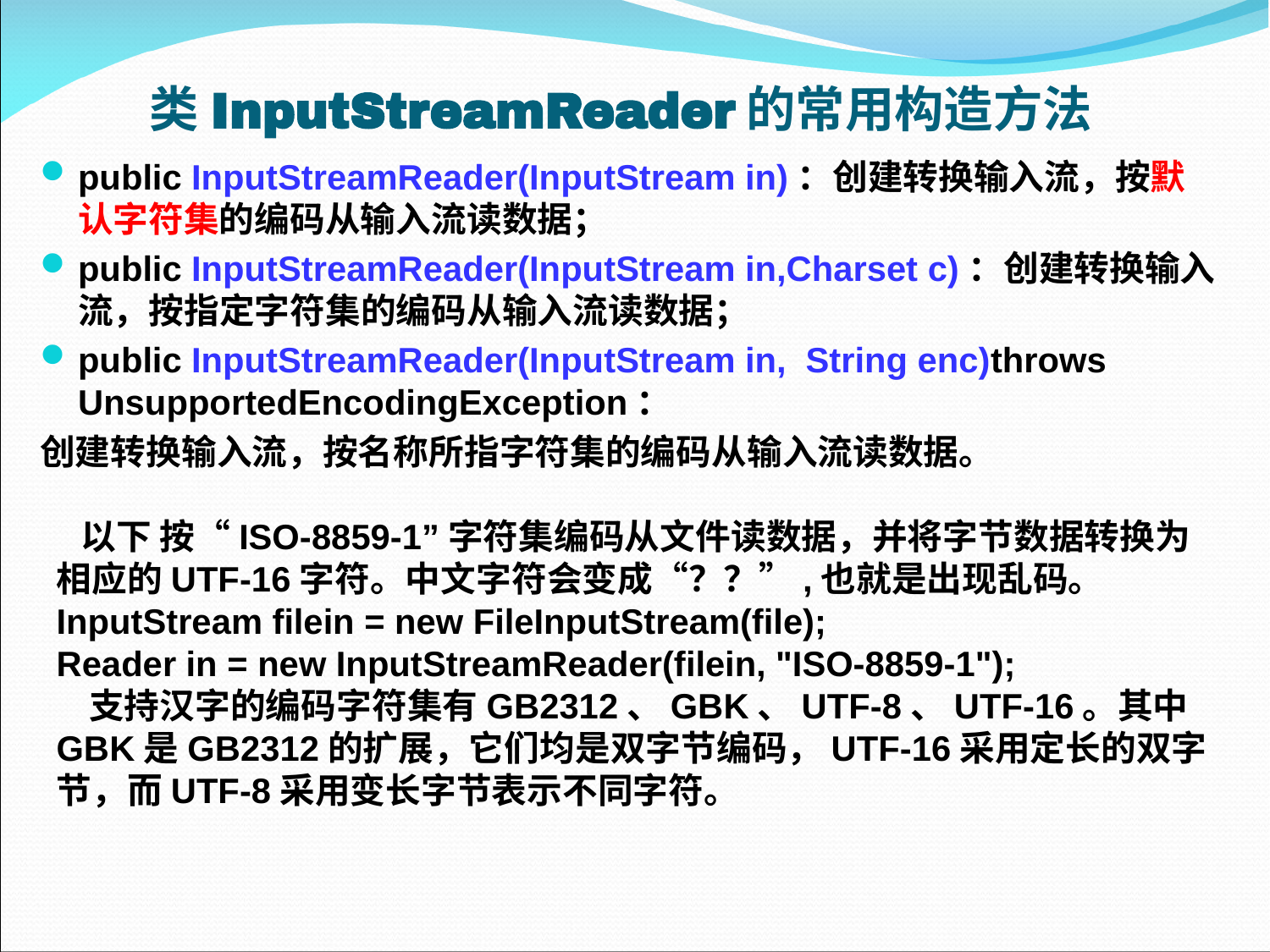

# 类InputStreamReader的常用构造方法
public InputStreamReader(InputStream in)：创建转换输入流，按默认字符集的编码从输入流读数据；
public InputStreamReader(InputStream in,Charset c)：创建转换输入流，按指定字符集的编码从输入流读数据；
public InputStreamReader(InputStream in,  String enc)throws UnsupportedEncodingException：
创建转换输入流，按名称所指字符集的编码从输入流读数据。

  以下 按“ISO-8859-1”字符集编码从文件读数据，并将字节数据转换为相应的UTF-16字符。中文字符会变成“？？”,也就是出现乱码。
InputStream filein = new FileInputStream(file);
Reader in = new InputStreamReader(filein, "ISO-8859-1");
   支持汉字的编码字符集有GB2312、GBK、UTF-8、UTF-16。其中GBK是GB2312的扩展，它们均是双字节编码，UTF-16采用定长的双字节，而UTF-8采用变长字节表示不同字符。